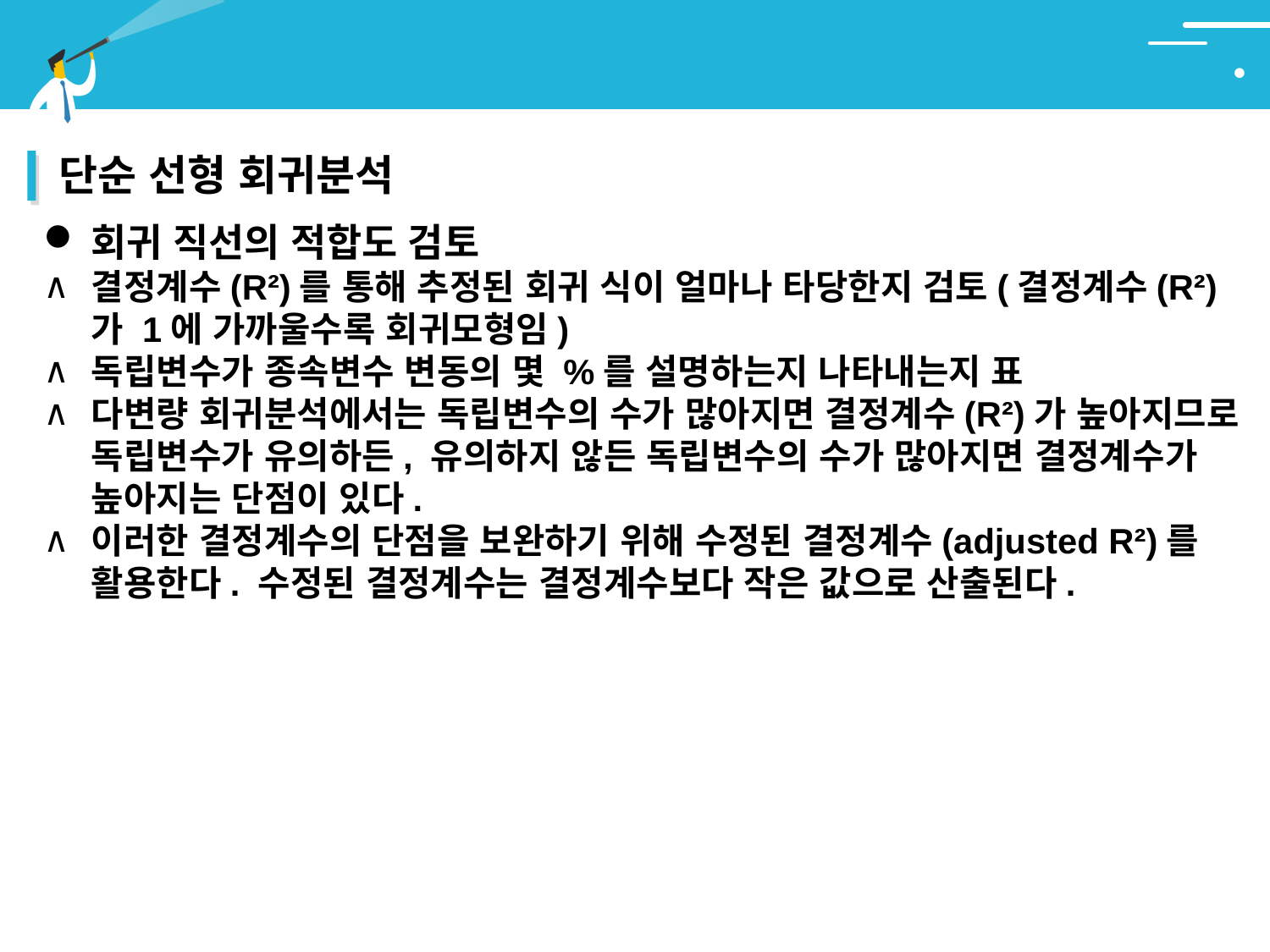

# 2. 회귀분석
단순 선형 회귀분석

회귀 직선의 적합도 검토
결정계수(R²)를 통해 추정된 회귀 식이 얼마나 타당한지 검토(결정계수(R²)가 1에 가까울수록 회귀모형임)
독립변수가 종속변수 변동의 몇 %를 설명하는지 나타내는지 표
다변량 회귀분석에서는 독립변수의 수가 많아지면 결정계수(R²)가 높아지므로 독립변수가 유의하든, 유의하지 않든 독립변수의 수가 많아지면 결정계수가 높아지는 단점이 있다.
이러한 결정계수의 단점을 보완하기 위해 수정된 결정계수(adjusted R²)를 활용한다. 수정된 결정계수는 결정계수보다 작은 값으로 산출된다.